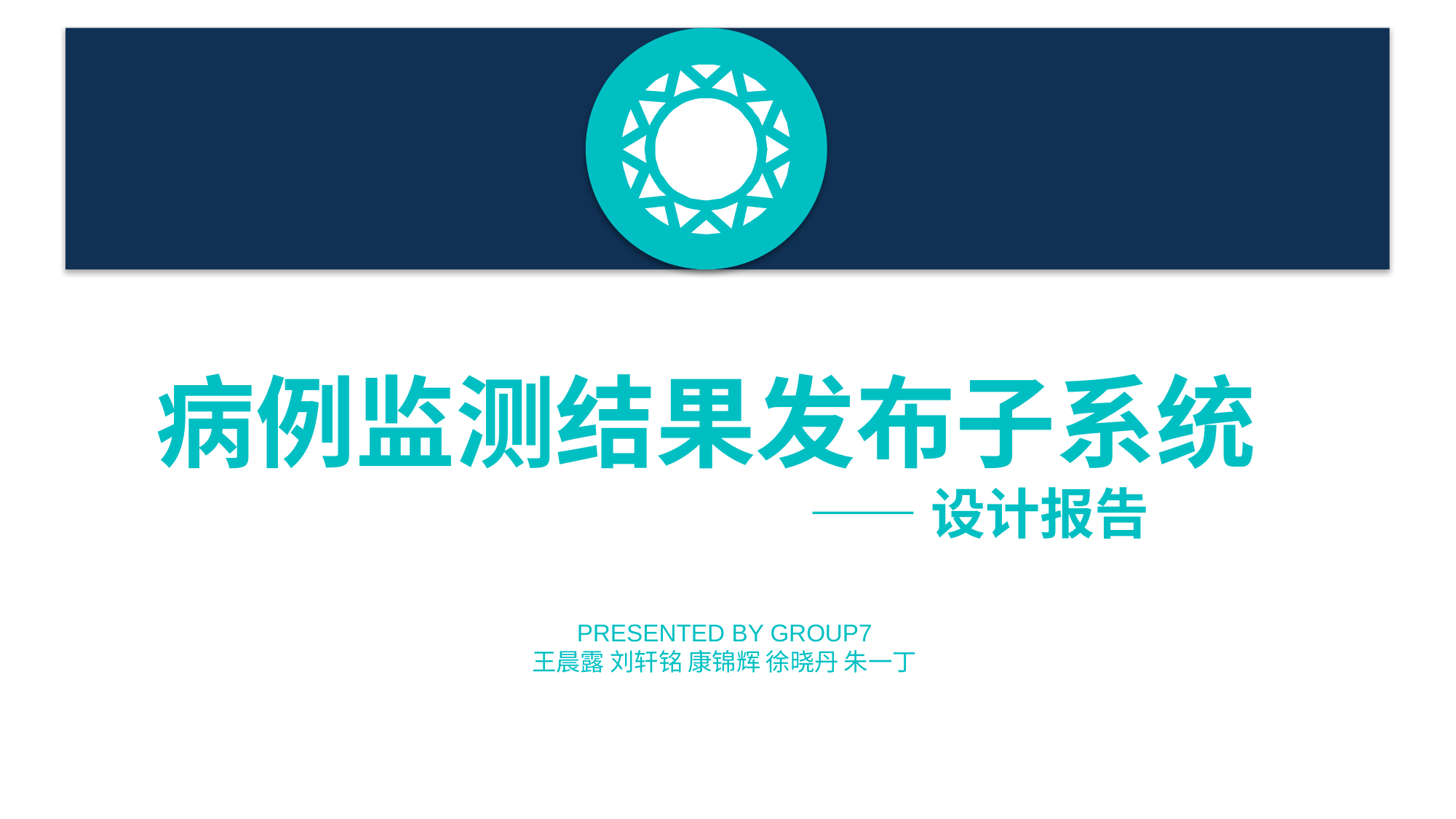

病例监测结果发布子系统
					——设计报告
PRESENTED BY GROUP7
王晨露 刘轩铭 康锦辉 徐晓丹 朱一丁